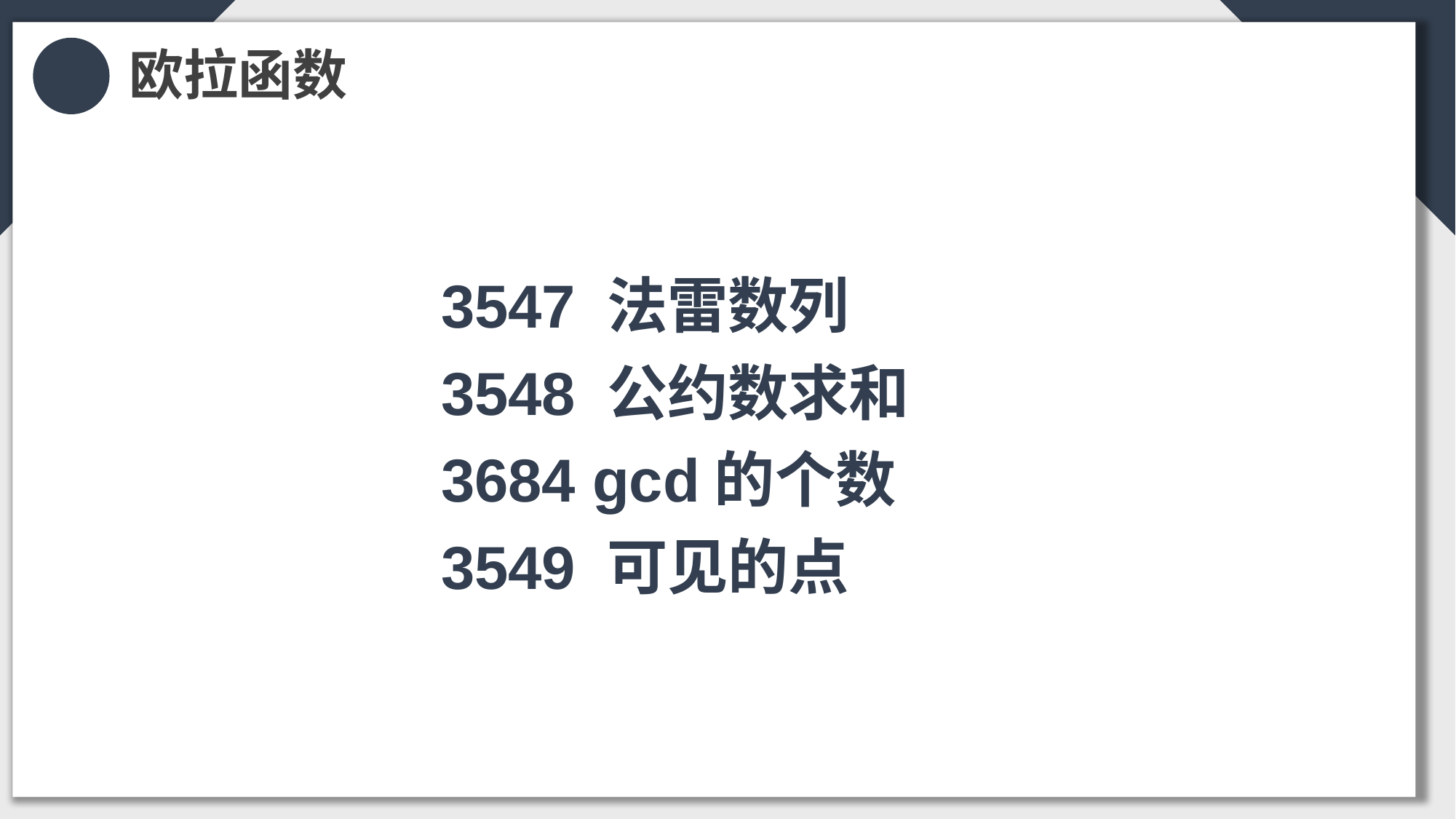

欧拉函数

3547 法雷数列
3548 公约数求和
3684 gcd的个数
3549 可见的点